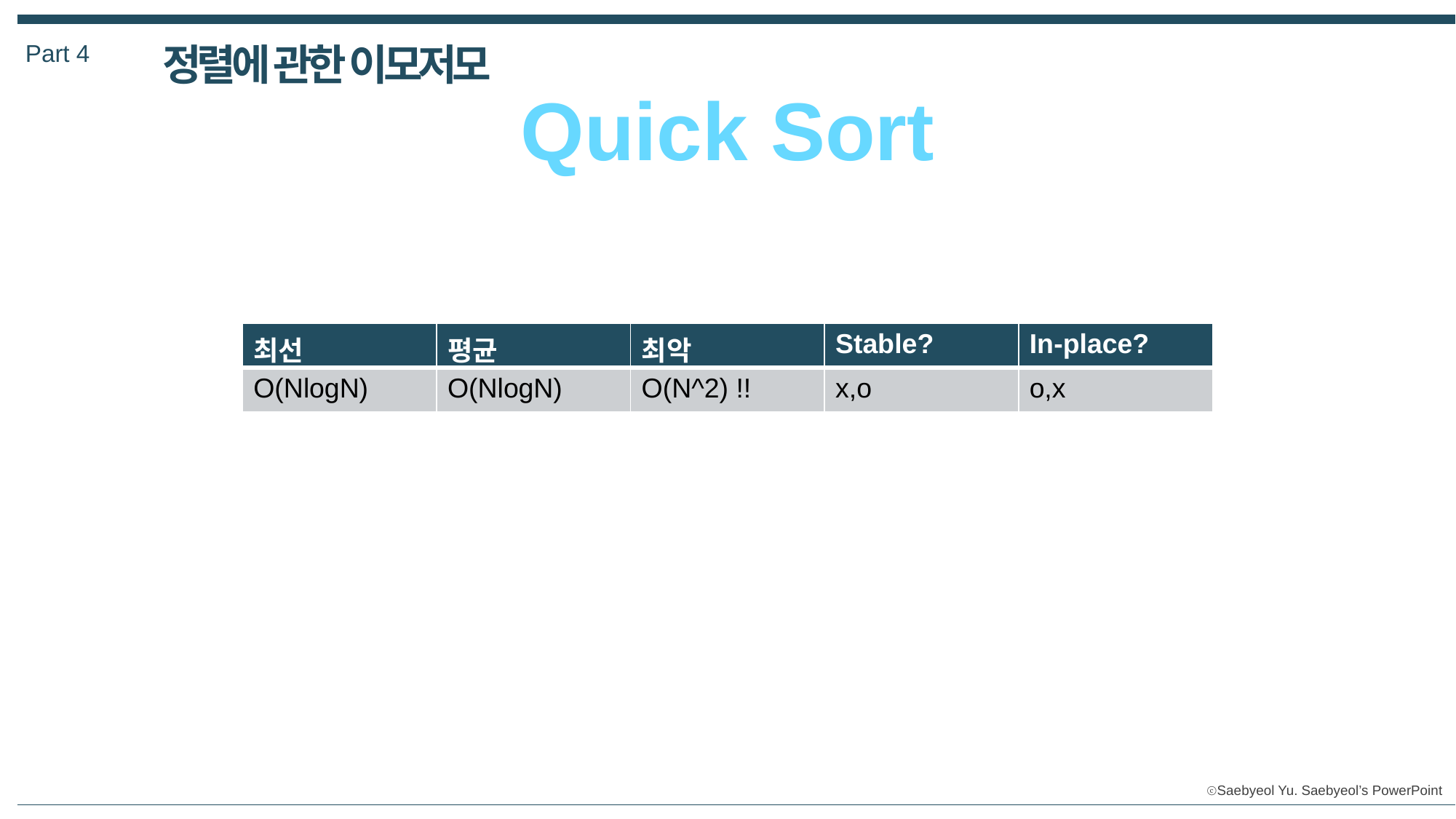

Part 4
정렬에 관한 이모저모
Quick Sort
| 최선 | 평균 | 최악 | Stable? | In-place? |
| --- | --- | --- | --- | --- |
| O(NlogN) | O(NlogN) | O(N^2) !! | x,o | o,x |